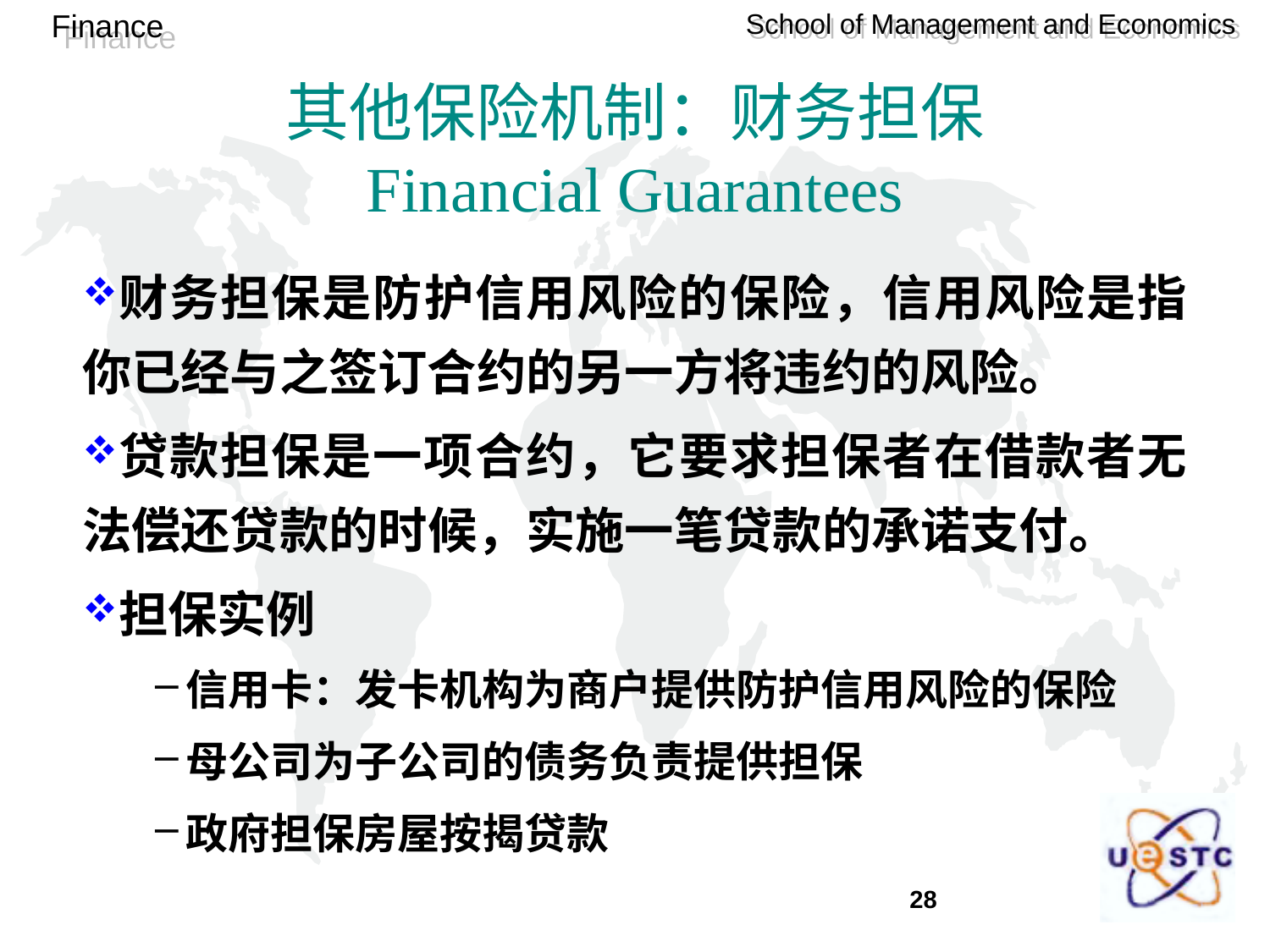

其他保险机制：财务担保
Financial Guarantees
财务担保是防护信用风险的保险，信用风险是指你已经与之签订合约的另一方将违约的风险。
贷款担保是一项合约，它要求担保者在借款者无法偿还贷款的时候，实施一笔贷款的承诺支付。
担保实例
信用卡：发卡机构为商户提供防护信用风险的保险
母公司为子公司的债务负责提供担保
政府担保房屋按揭贷款